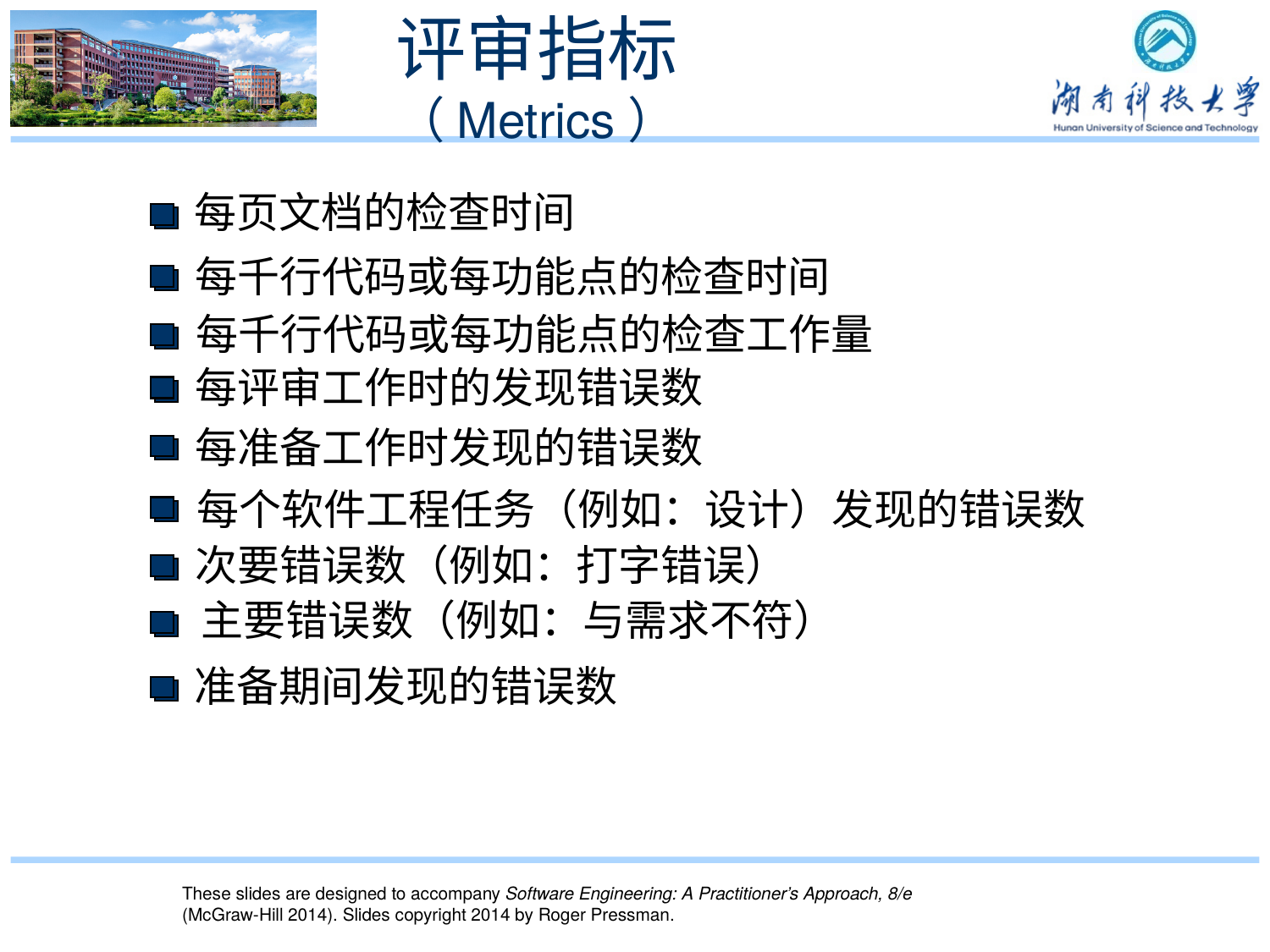

These slides are designed to accompany Software Engineering: A Practitioner’s Approach, 8/e (McGraw-Hill 2014). Slides copyright 2014 by Roger Pressman.
# 评审指标 （Metrics）
每页文档的检查时间

每千行代码或每功能点的检查时间

每千行代码或每功能点的检查工作量

每评审工作时的发现错误数

每准备工作时发现的错误数

每个软件工程任务（例如：设计）发现的错误数

次要错误数（例如：打字错误）

主要错误数（例如：与需求不符）

准备期间发现的错误数

22